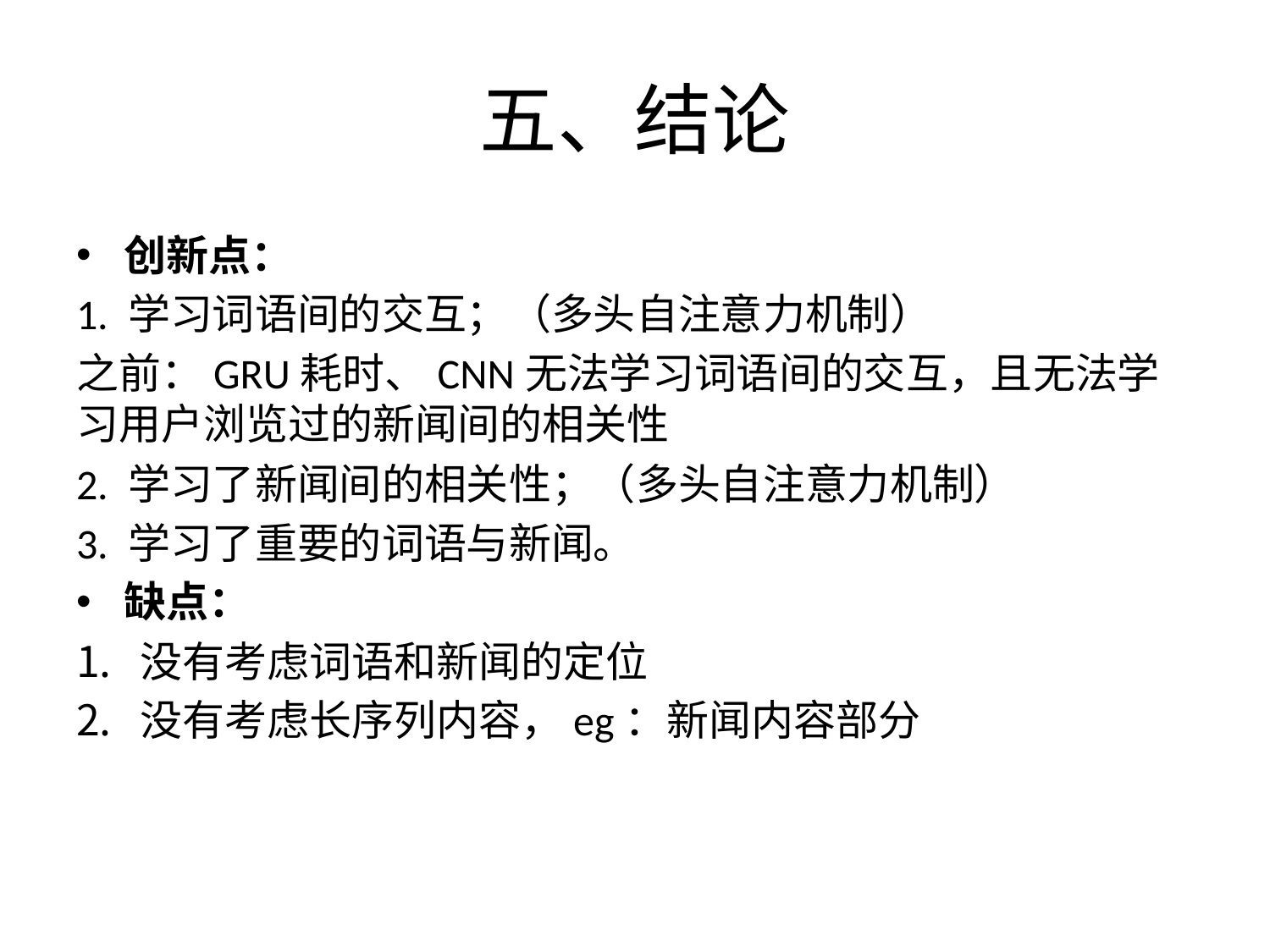

# 五、结论
创新点：
1. 学习词语间的交互；（多头自注意力机制）
之前：GRU耗时、CNN无法学习词语间的交互，且无法学习用户浏览过的新闻间的相关性
2. 学习了新闻间的相关性；（多头自注意力机制）
3. 学习了重要的词语与新闻。
缺点：
没有考虑词语和新闻的定位
没有考虑长序列内容，eg：新闻内容部分